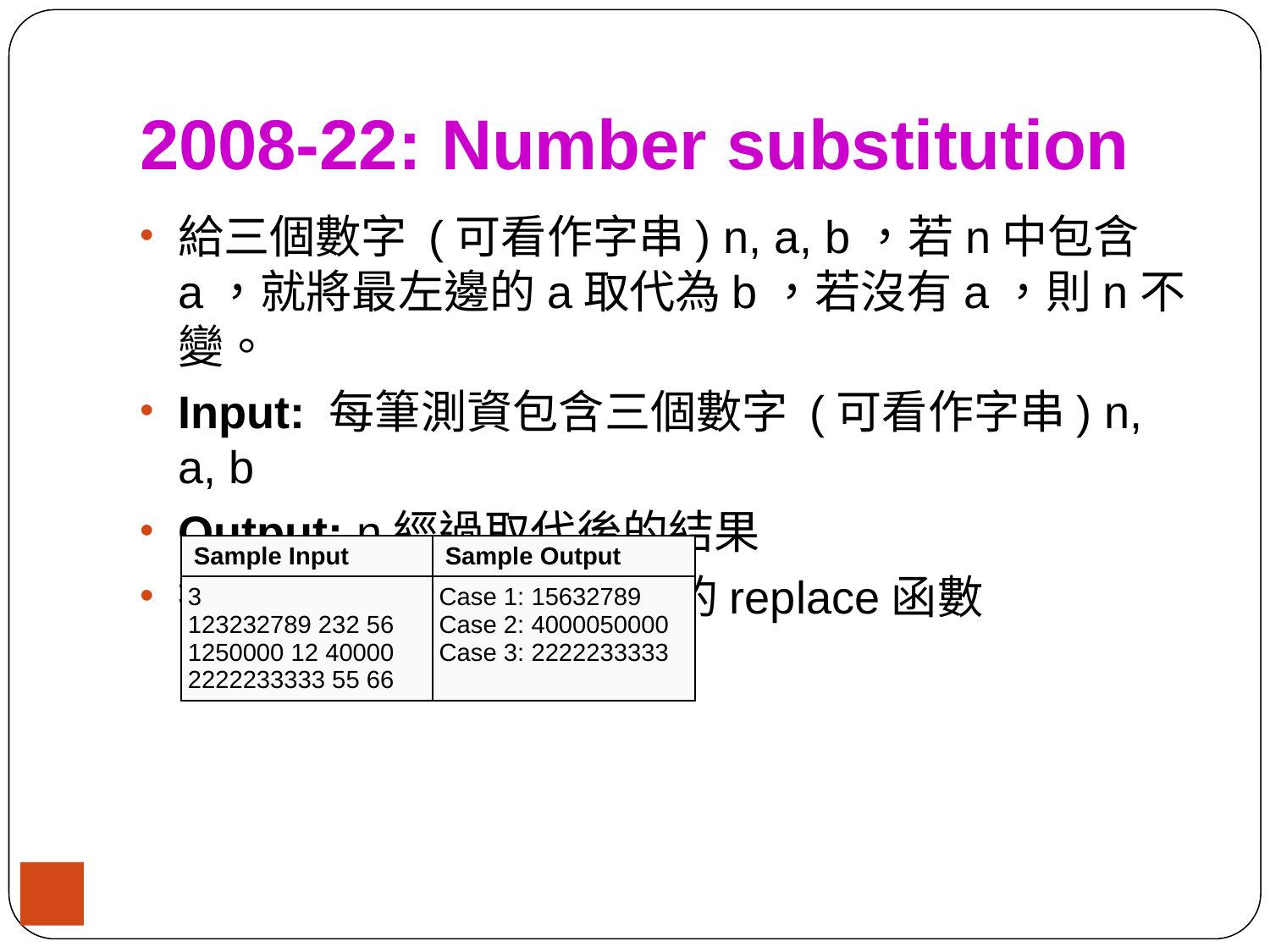

# 2008-22: Number substitution
給三個數字 (可看作字串) n, a, b，若n中包含a，就將最左邊的a取代為b，若沒有a，則n不變。
Input: 每筆測資包含三個數字 (可看作字串) n, a, b
Output: n經過取代後的結果
提示: 使用StringBuffer的replace函數
| Sample Input | Sample Output |
| --- | --- |
| 3 123232789 232 56 1250000 12 40000 2222233333 55 66 | Case 1: 15632789 Case 2: 4000050000 Case 3: 2222233333 |